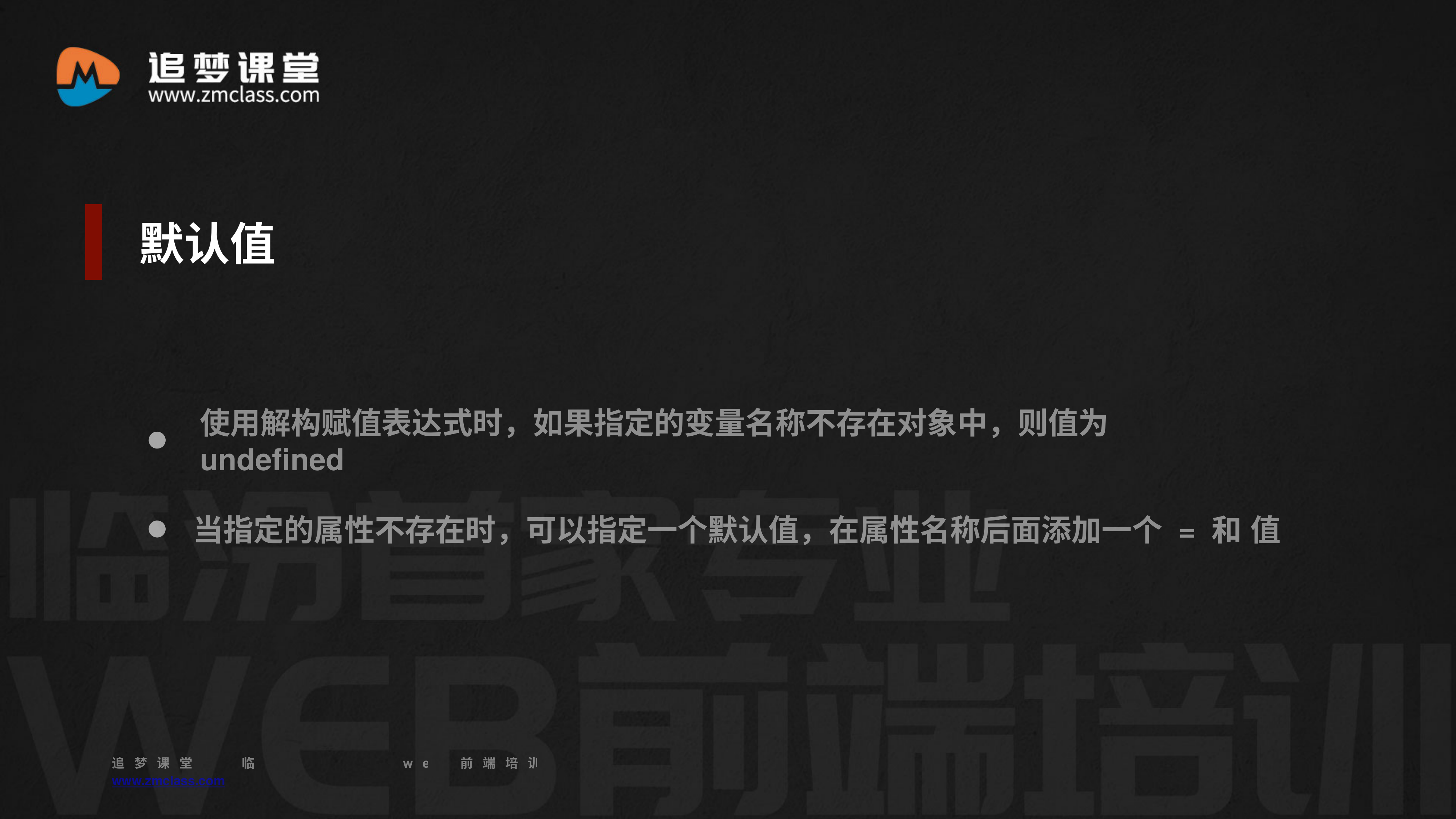

默认值
使用解构赋值表达式时，如果指定的变量名称不存在对象中，则值为undefined

当指定的属性不存在时，可以指定一个默认值，在属性名称后面添加一个 = 和 值

追梦课堂   临汾首家专业的web前端培训机构                                                          www.zmclass.com
25